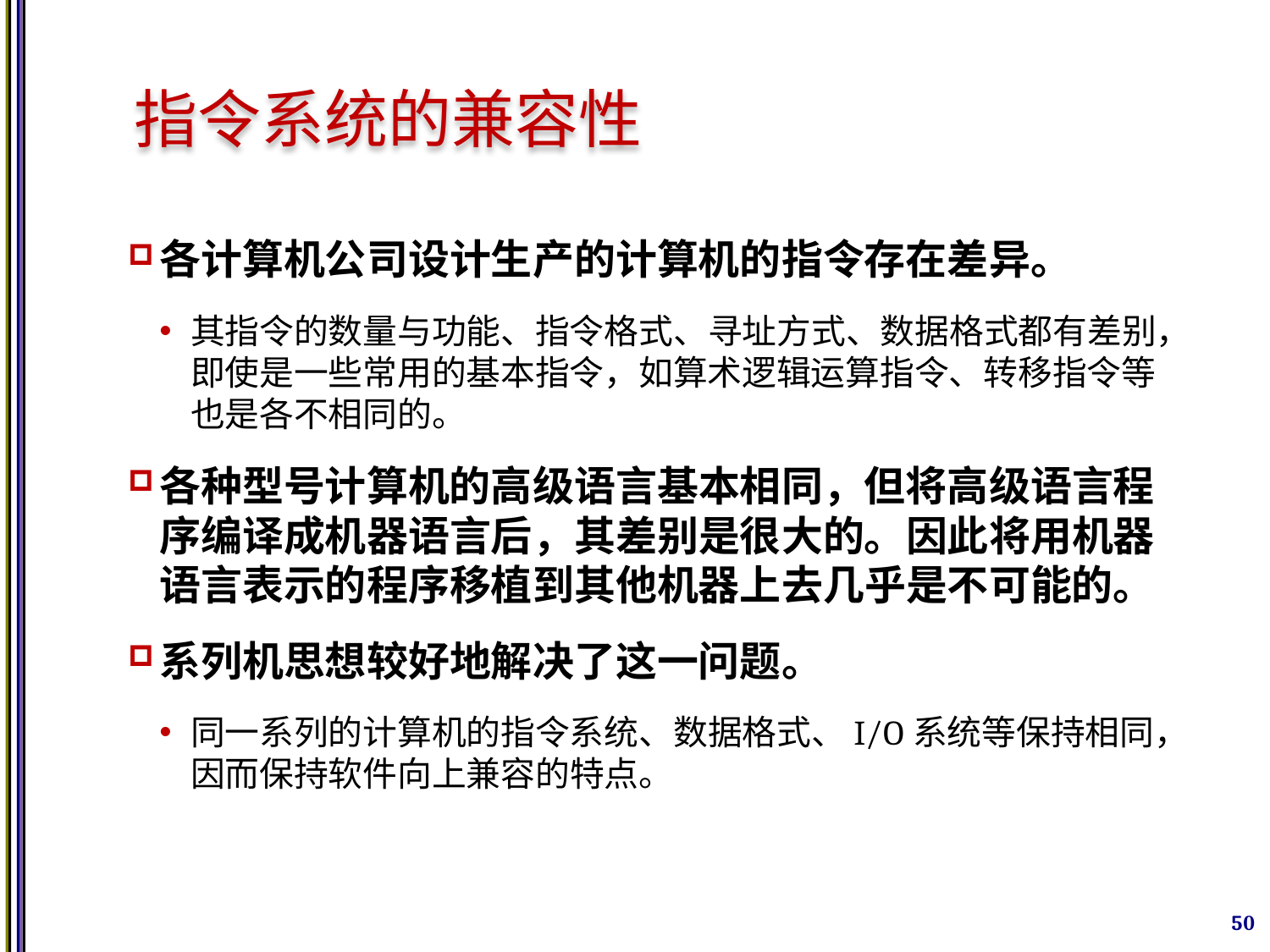

# 指令系统的兼容性
各计算机公司设计生产的计算机的指令存在差异。
其指令的数量与功能、指令格式、寻址方式、数据格式都有差别，即使是一些常用的基本指令，如算术逻辑运算指令、转移指令等也是各不相同的。
各种型号计算机的高级语言基本相同，但将高级语言程序编译成机器语言后，其差别是很大的。因此将用机器语言表示的程序移植到其他机器上去几乎是不可能的。
系列机思想较好地解决了这一问题。
同一系列的计算机的指令系统、数据格式、I/O系统等保持相同，因而保持软件向上兼容的特点。
50